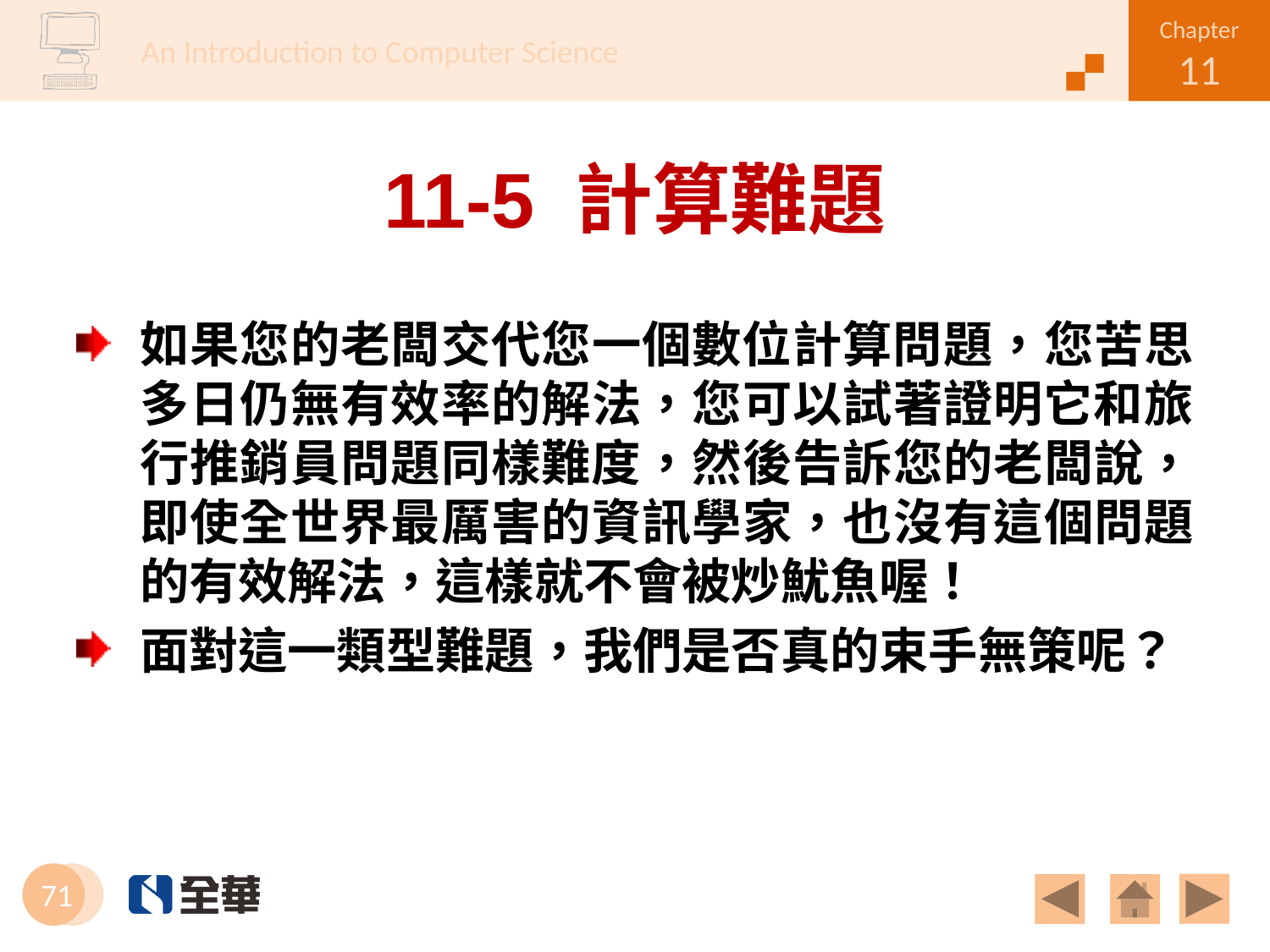

# 11-5 計算難題
如果您的老闆交代您一個數位計算問題，您苦思多日仍無有效率的解法，您可以試著證明它和旅行推銷員問題同樣難度，然後告訴您的老闆說，即使全世界最厲害的資訊學家，也沒有這個問題的有效解法，這樣就不會被炒魷魚喔！
面對這一類型難題，我們是否真的束手無策呢？